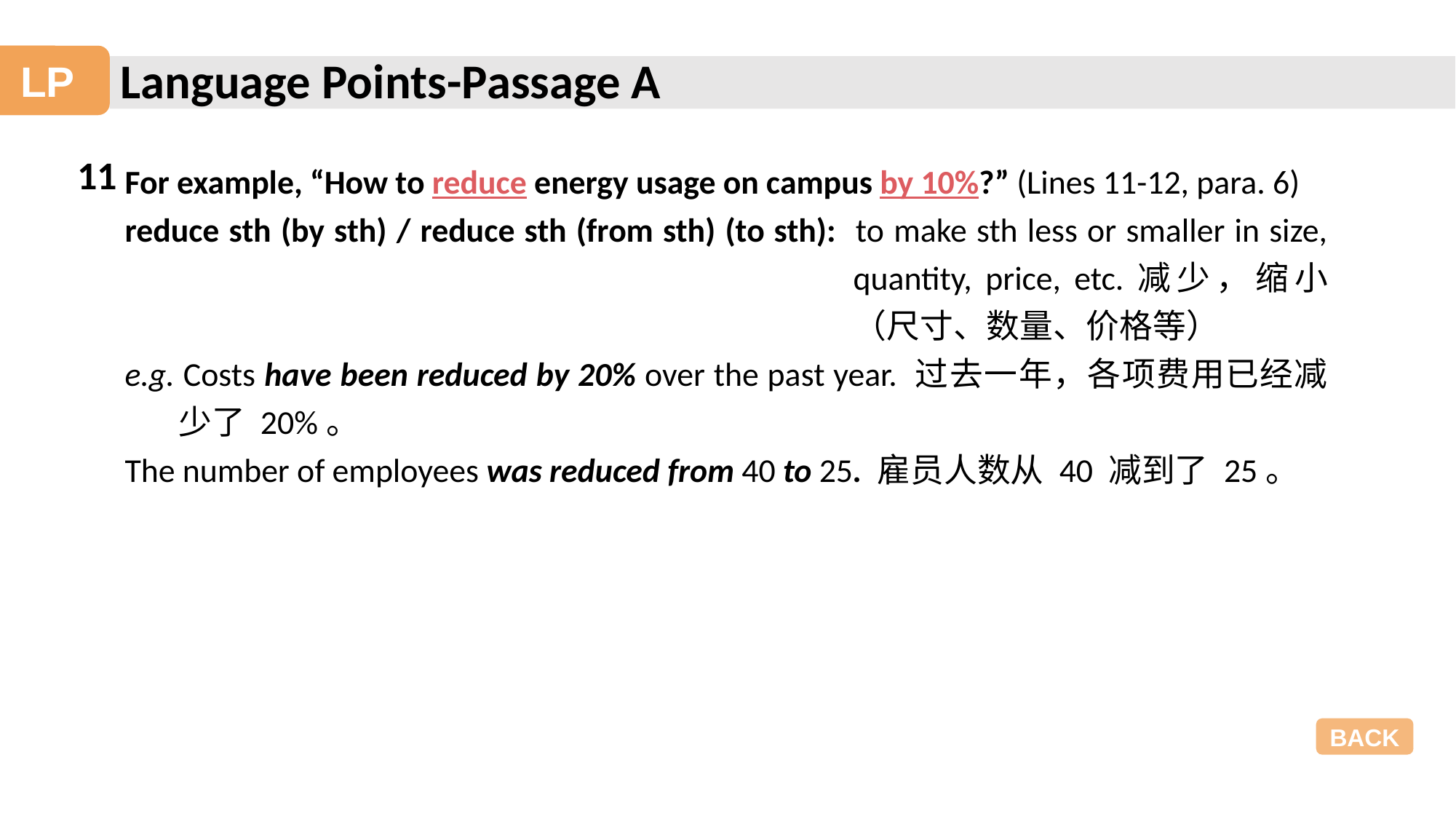

Language Points-Passage A
LP

11
For example, “How to reduce energy usage on campus by 10%?” (Lines 11-12, para. 6)
reduce sth (by sth) / reduce sth (from sth) (to sth):  to make sth less or smaller in size, quantity, price, etc.减少，缩小（尺寸、数量、价格等）
e.g. Costs have been reduced by 20% over the past year. 过去一年，各项费用已经减少了 20%。
The number of employees was reduced from 40 to 25. 雇员人数从 40 减到了 25。
BACK